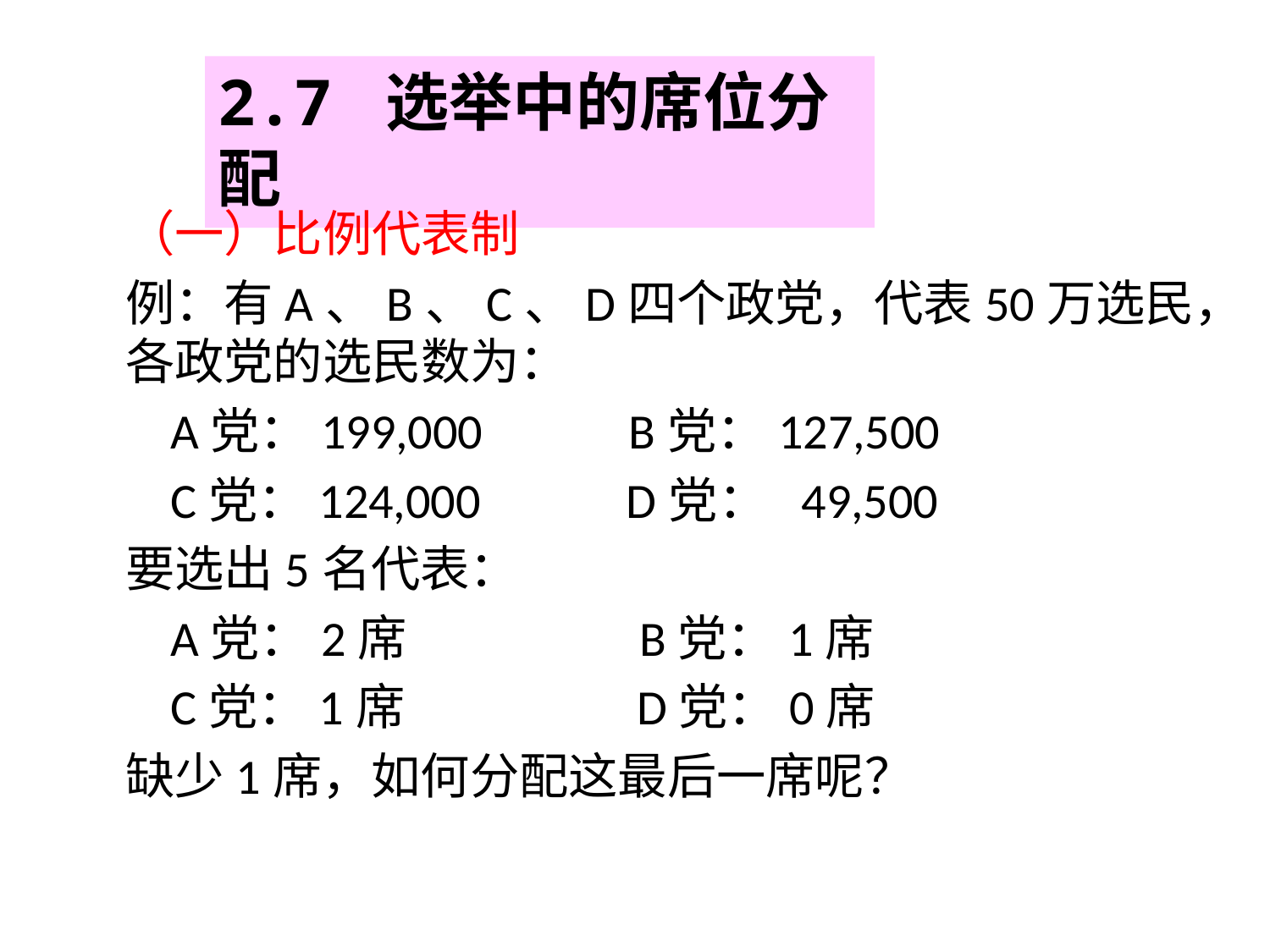

# 2.7 选举中的席位分配
（一）比例代表制
例：有A、B、C、D四个政党，代表50万选民，各政党的选民数为：
    A党：199,000             B党：127,500
    C党：124,000             D党：  49,500
要选出5名代表：
    A党：2席                    B党：1席
    C党：1席                    D党：0席
缺少1席，如何分配这最后一席呢？